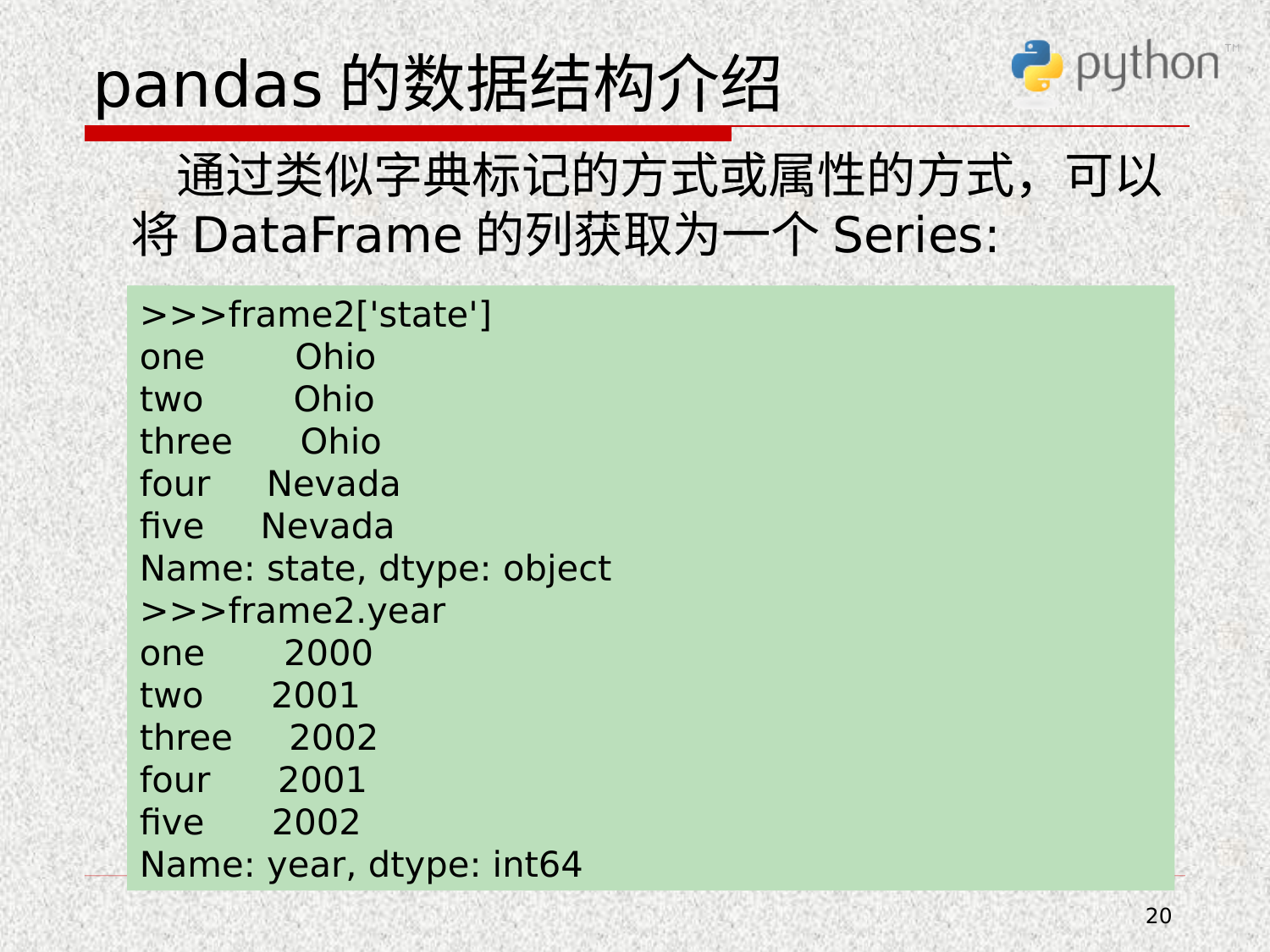

# pandas的数据结构介绍
         通过类似字典标记的方式或属性的方式，可以将DataFrame的列获取为一个Series:
>>>frame2['state']
one        Ohio
two        Ohio
three      Ohio
four     Nevada
five     Nevada
Name: state, dtype: object
>>>frame2.year
one       2000
two      2001
three     2002
four      2001
five      2002
Name: year, dtype: int64
20